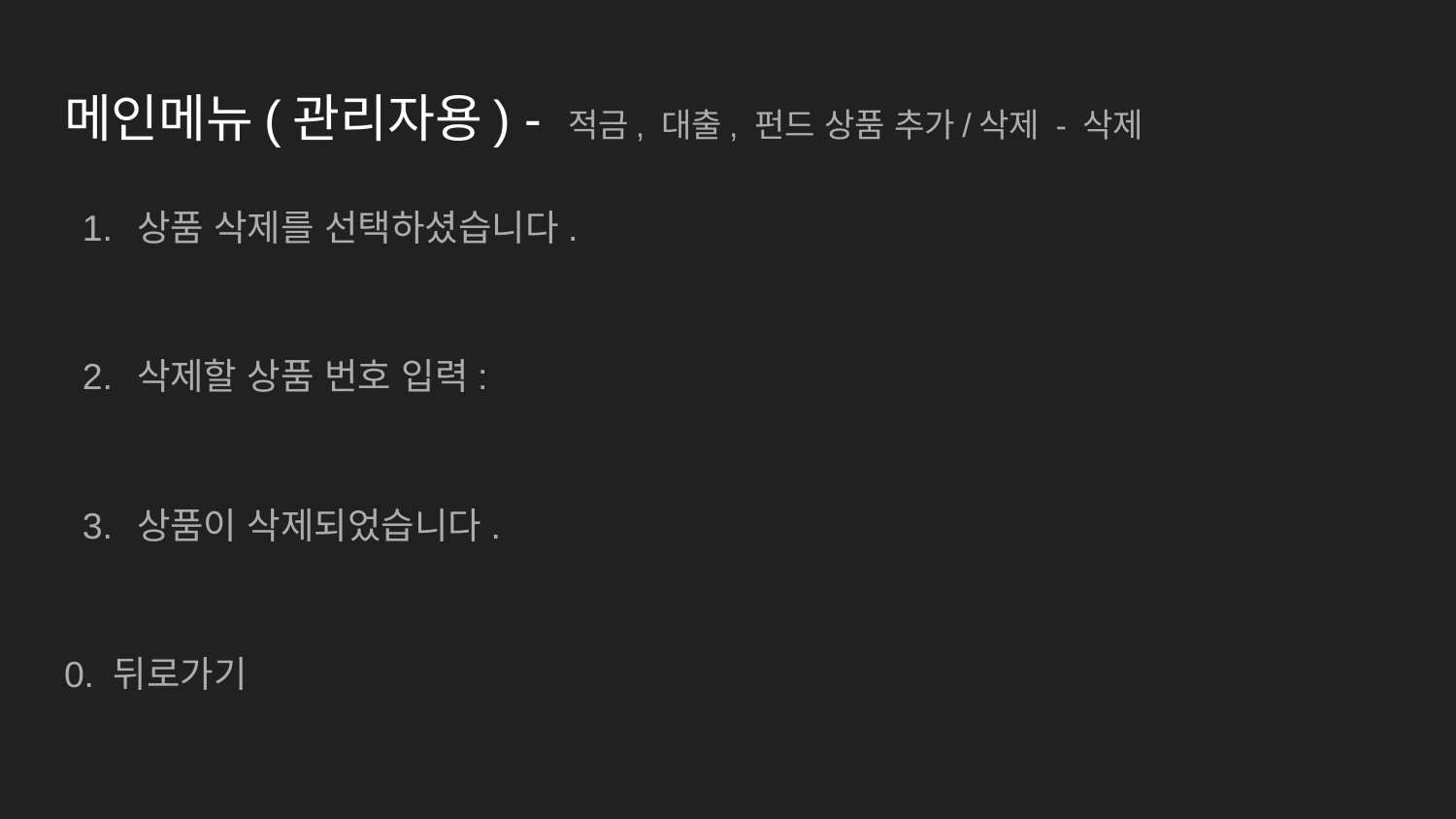

# 메인메뉴(관리자용) - 적금, 대출, 펀드 상품 추가/삭제 - 삭제

상품 삭제를 선택하셨습니다.

삭제할 상품 번호 입력:

상품이 삭제되었습니다.

0. 뒤로가기